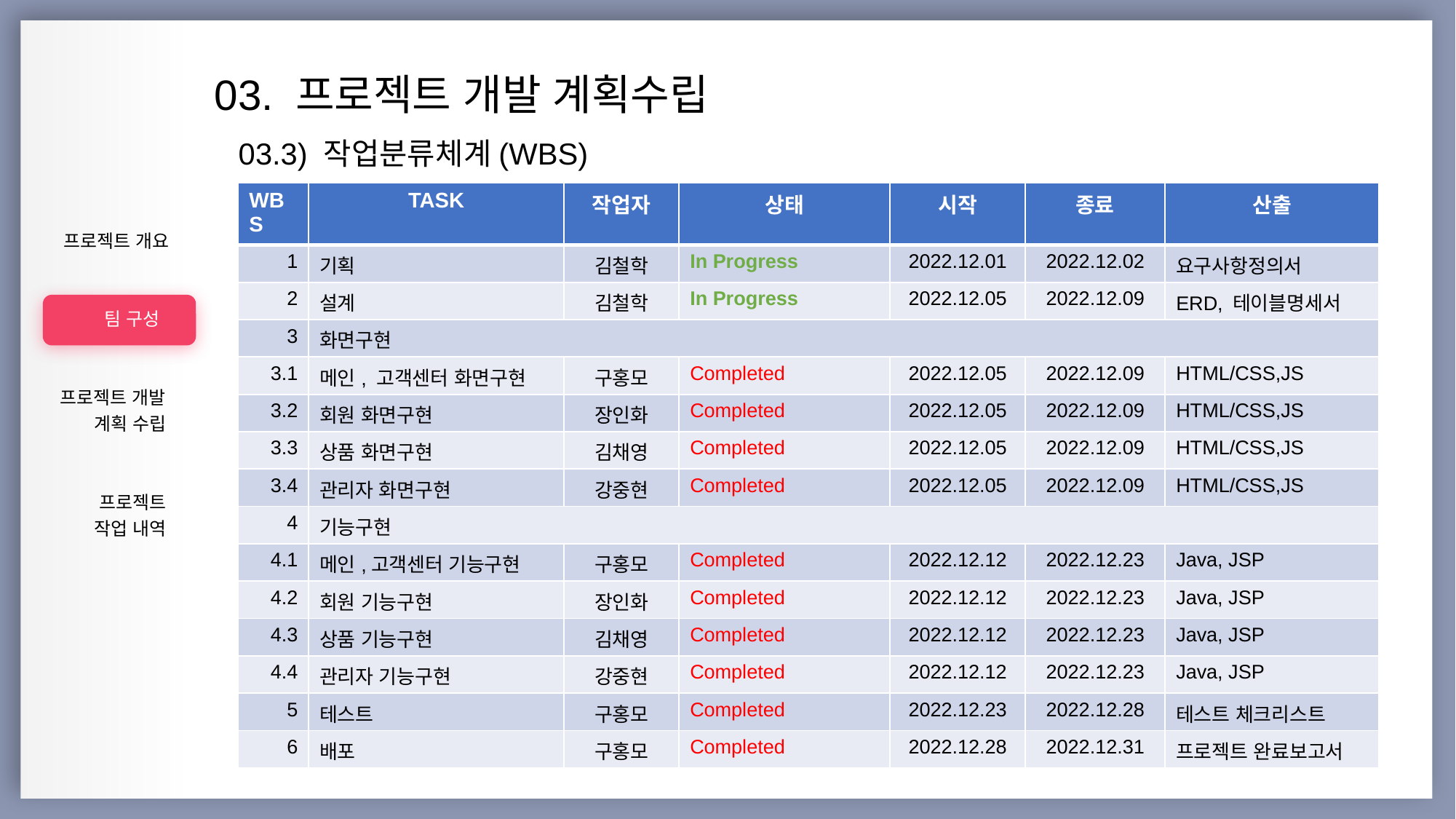

03. 프로젝트 개발 계획수립
03.3) 작업분류체계(WBS)
|  |
| --- |
| 프로젝트 개요 |
| 팀 구성 |
| 프로젝트 개발 계획 수립 |
| 프로젝트 작업 내역 |
|  |
|  |
|  |
|  |
| WBS | TASK | 작업자 | 상태 | 시작 | 종료 | 산출 |
| --- | --- | --- | --- | --- | --- | --- |
| 1 | 기획 | 김철학 | In Progress | 2022.12.01 | 2022.12.02 | 요구사항정의서 |
| 2 | 설계 | 김철학 | In Progress | 2022.12.05 | 2022.12.09 | ERD, 테이블명세서 |
| 3 | 화면구현 |  |  |  |  |  |
| 3.1 | 메인, 고객센터 화면구현 | 구홍모 | Completed | 2022.12.05 | 2022.12.09 | HTML/CSS,JS |
| 3.2 | 회원 화면구현 | 장인화 | Completed | 2022.12.05 | 2022.12.09 | HTML/CSS,JS |
| 3.3 | 상품 화면구현 | 김채영 | Completed | 2022.12.05 | 2022.12.09 | HTML/CSS,JS |
| 3.4 | 관리자 화면구현 | 강중현 | Completed | 2022.12.05 | 2022.12.09 | HTML/CSS,JS |
| 4 | 기능구현 |  |  |  |  |  |
| 4.1 | 메인,고객센터 기능구현 | 구홍모 | Completed | 2022.12.12 | 2022.12.23 | Java, JSP |
| 4.2 | 회원 기능구현 | 장인화 | Completed | 2022.12.12 | 2022.12.23 | Java, JSP |
| 4.3 | 상품 기능구현 | 김채영 | Completed | 2022.12.12 | 2022.12.23 | Java, JSP |
| 4.4 | 관리자 기능구현 | 강중현 | Completed | 2022.12.12 | 2022.12.23 | Java, JSP |
| 5 | 테스트 | 구홍모 | Completed | 2022.12.23 | 2022.12.28 | 테스트 체크리스트 |
| 6 | 배포 | 구홍모 | Completed | 2022.12.28 | 2022.12.31 | 프로젝트 완료보고서 |